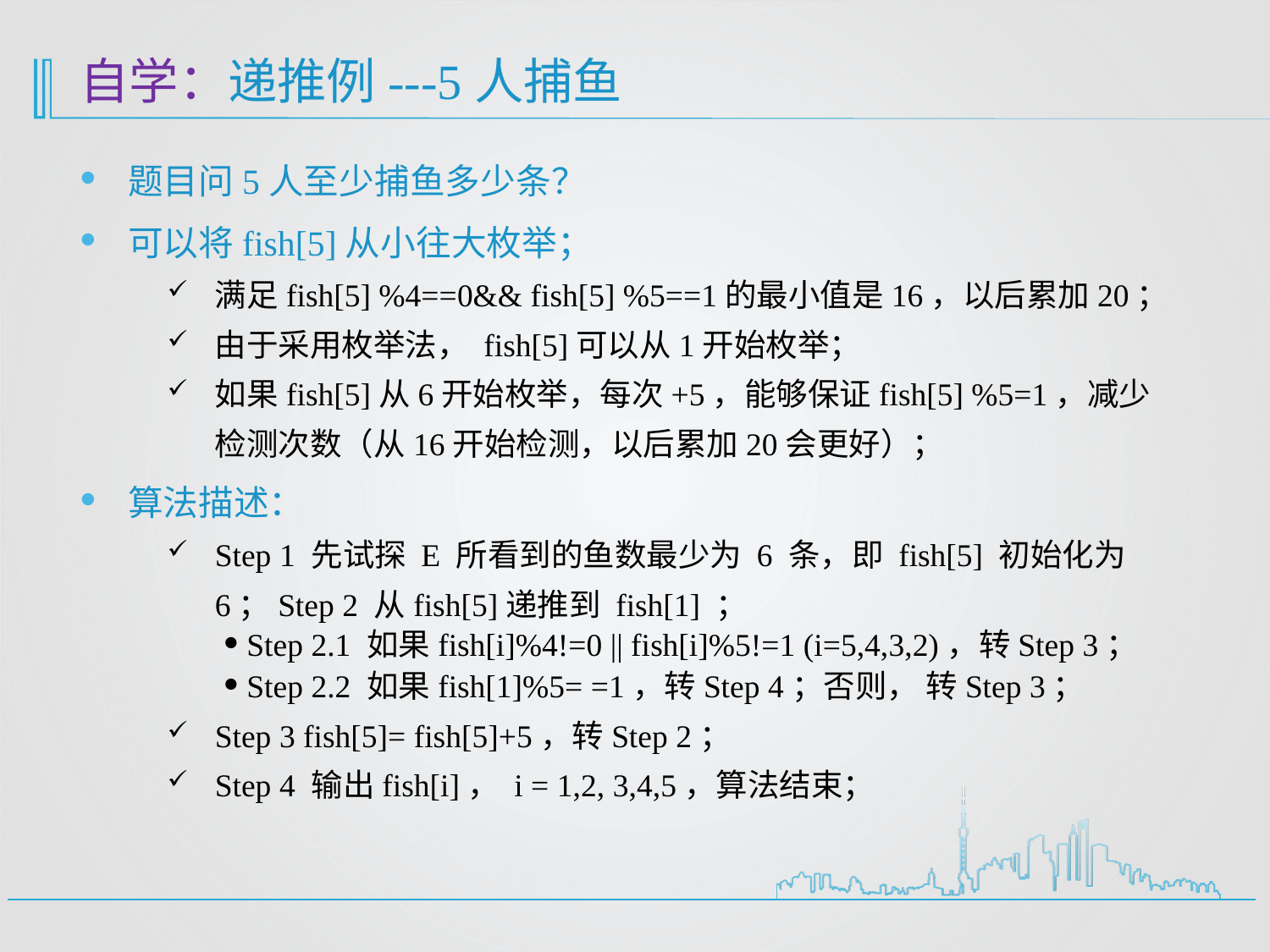

# 自学：递推例---5人捕鱼
题目问5人至少捕鱼多少条？
可以将fish[5]从小往大枚举；
满足fish[5] %4==0&& fish[5] %5==1的最小值是16，以后累加20；
由于采用枚举法， fish[5]可以从1开始枚举；
如果fish[5]从6开始枚举，每次+5，能够保证fish[5] %5=1，减少检测次数（从16开始检测，以后累加20会更好）；
算法描述：
Step 1 先试探 E 所看到的鱼数最少为 6 条，即 fish[5] 初始化为 6；Step 2 从fish[5]递推到 fish[1] ；
Step 2.1 如果fish[i]%4!=0 || fish[i]%5!=1 (i=5,4,3,2)，转Step 3；
Step 2.2 如果fish[1]%5= =1，转Step 4；否则， 转Step 3；
Step 3 fish[5]= fish[5]+5，转Step 2；
Step 4 输出fish[i]， i = 1,2, 3,4,5，算法结束；